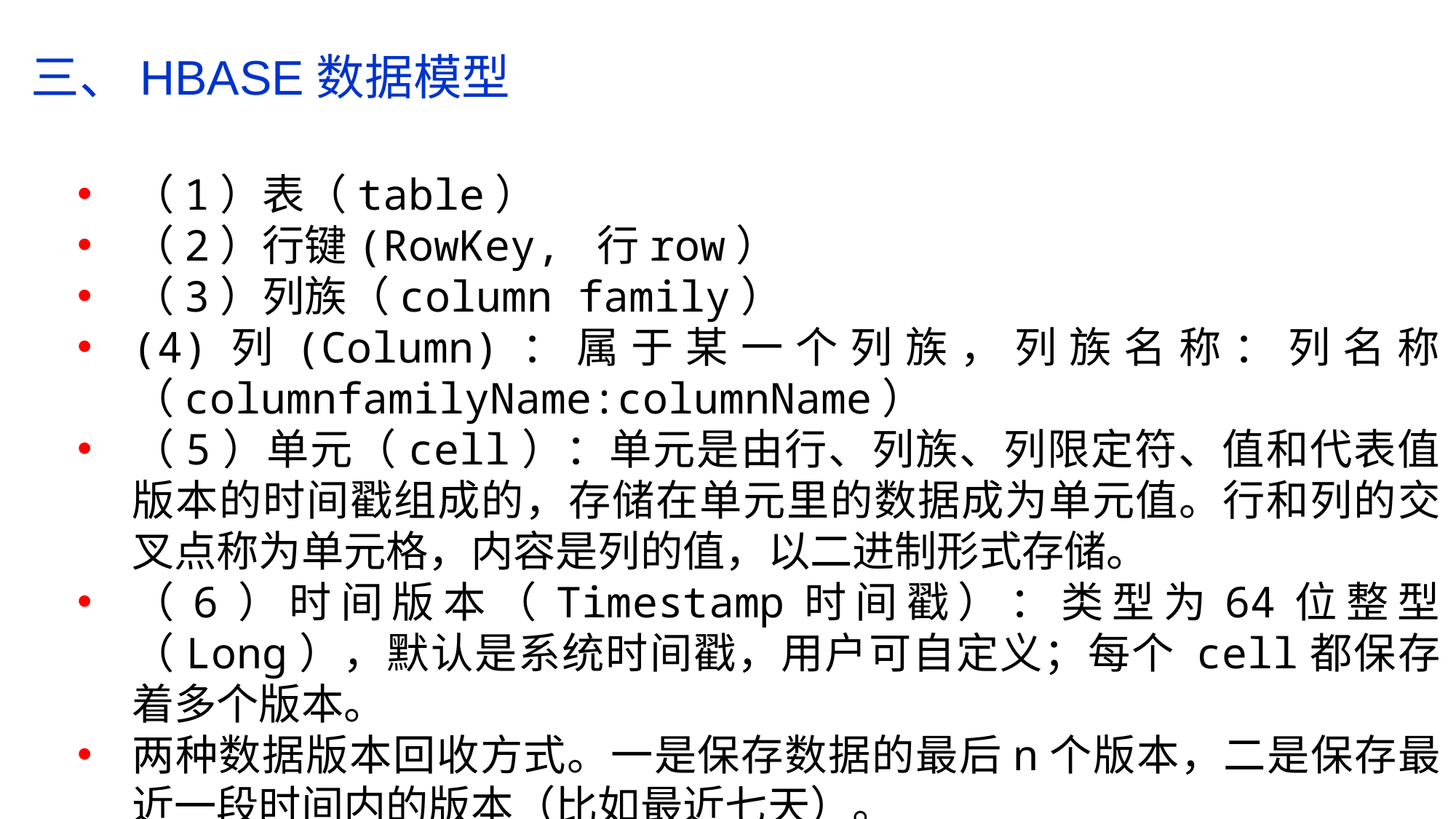

三、HBASE数据模型
（1）表（table）
（2）行键(RowKey, 行row）
（3）列族（column family）
(4)列(Column)：属于某一个列族，列族名称：列名称（columnfamilyName:columnName）
（5）单元（cell）：单元是由行、列族、列限定符、值和代表值版本的时间戳组成的，存储在单元里的数据成为单元值。行和列的交叉点称为单元格，内容是列的值，以二进制形式存储。
（6）时间版本（Timestamp时间戳）：类型为64位整型（Long），默认是系统时间戳，用户可自定义；每个 cell都保存着多个版本。
两种数据版本回收方式。一是保存数据的最后n个版本，二是保存最近一段时间内的版本（比如最近七天）。